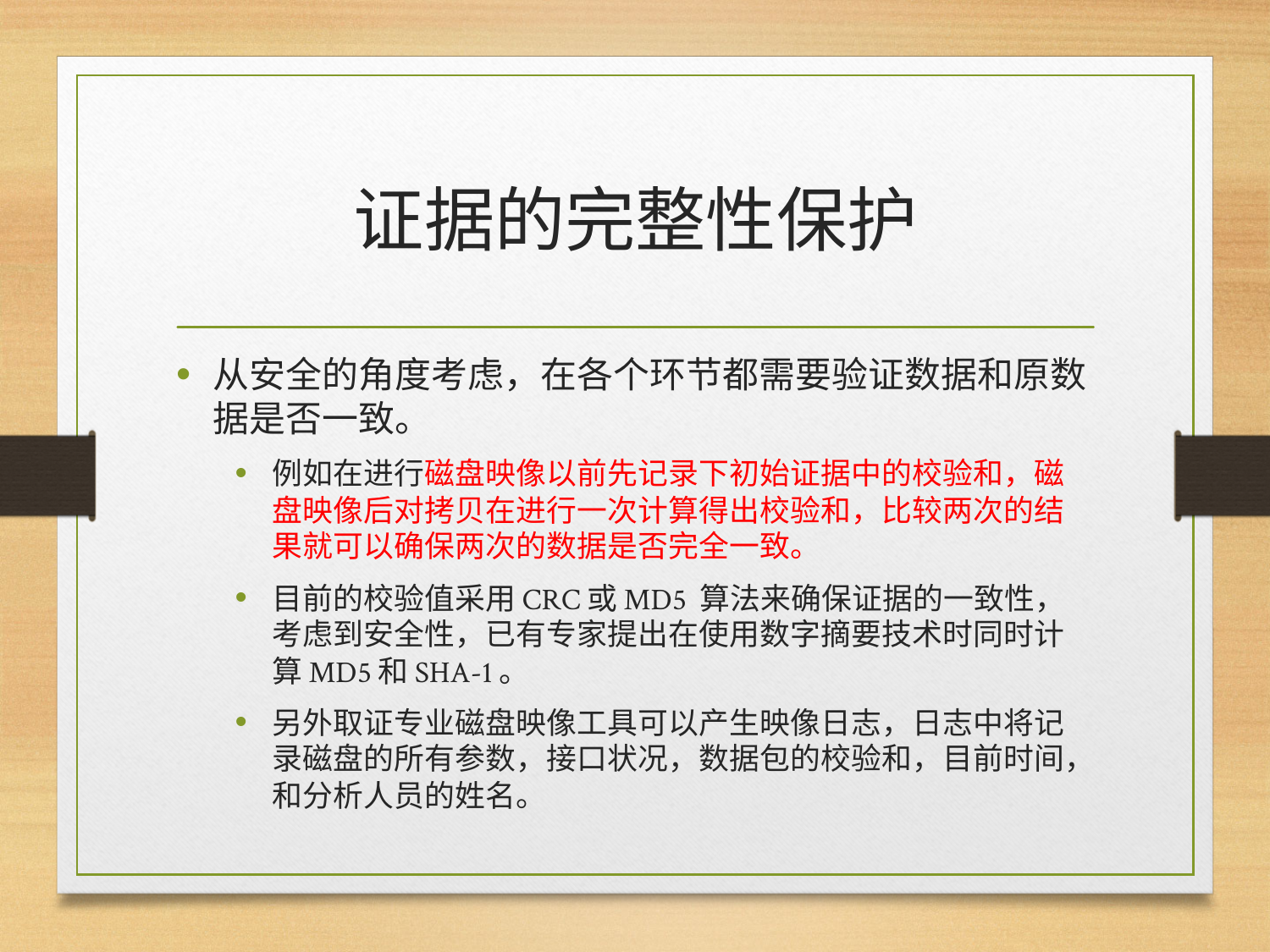

# 证据的完整性保护
从安全的角度考虑，在各个环节都需要验证数据和原数据是否一致。
例如在进行磁盘映像以前先记录下初始证据中的校验和，磁盘映像后对拷贝在进行一次计算得出校验和，比较两次的结果就可以确保两次的数据是否完全一致。
目前的校验值采用CRC或MD5 算法来确保证据的一致性，考虑到安全性，已有专家提出在使用数字摘要技术时同时计算MD5和SHA-1。
另外取证专业磁盘映像工具可以产生映像日志，日志中将记录磁盘的所有参数，接口状况，数据包的校验和，目前时间，和分析人员的姓名。